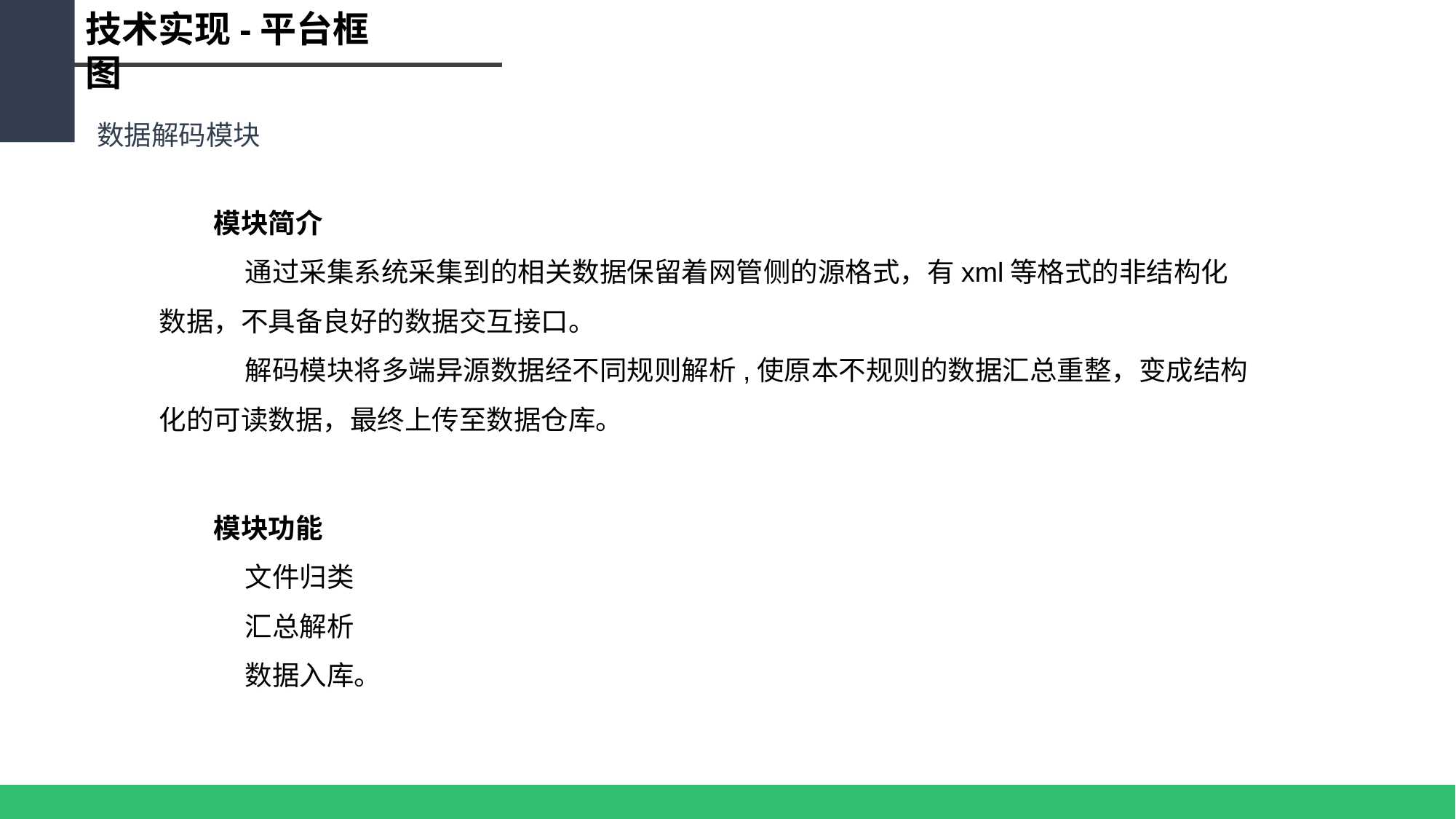

技术实现-平台框图
数据解码模块
模块简介
    通过采集系统采集到的相关数据保留着网管侧的源格式，有xml等格式的非结构化数据，不具备良好的数据交互接口。
    解码模块将多端异源数据经不同规则解析,使原本不规则的数据汇总重整，变成结构化的可读数据，最终上传至数据仓库。
模块功能
    文件归类
    汇总解析
    数据入库。